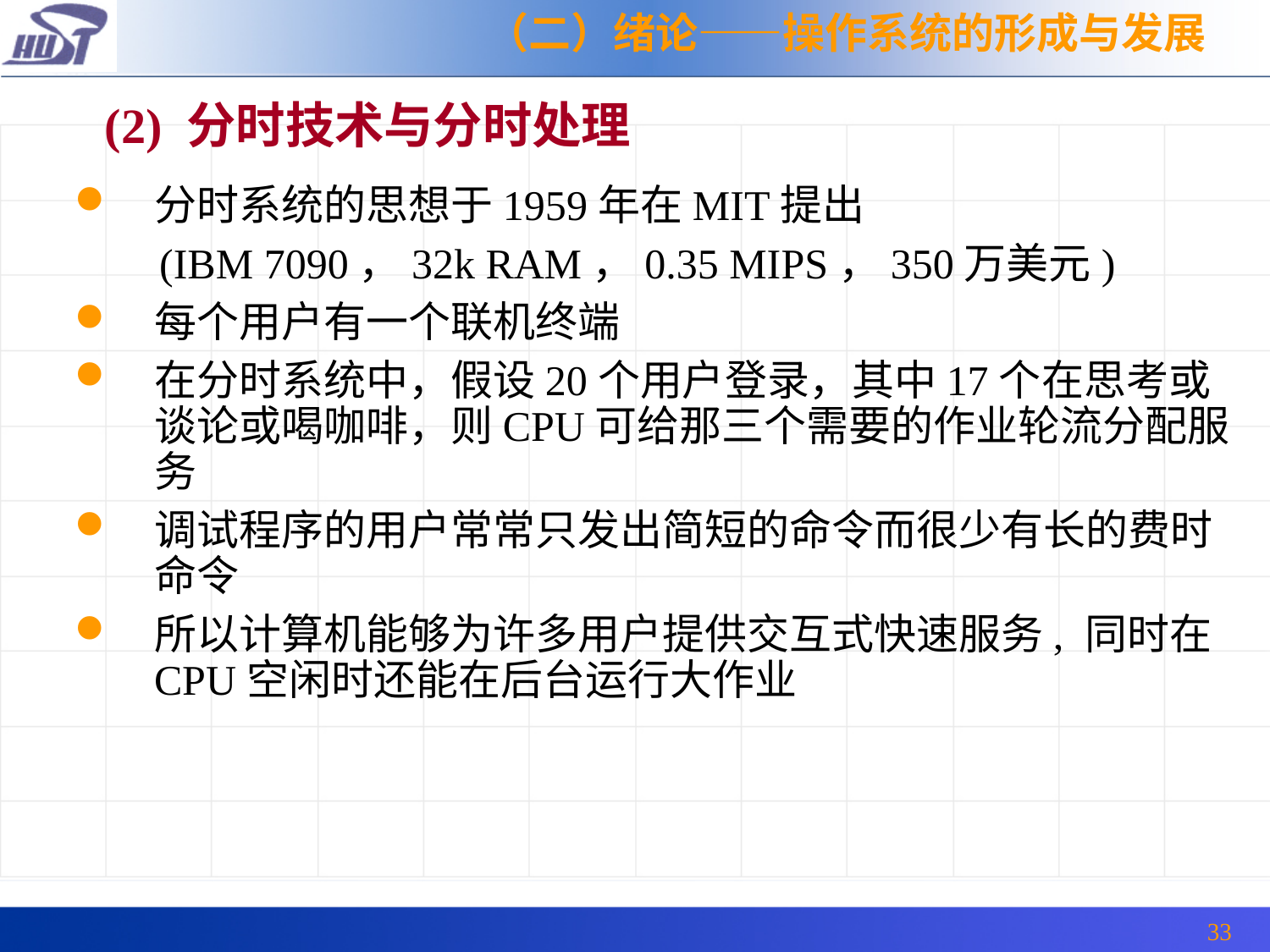

（二）绪论——操作系统的形成与发展
(2) 分时技术与分时处理
分时系统的思想于1959年在MIT提出
        (IBM 7090，32k RAM，0.35 MIPS，350万美元)
每个用户有一个联机终端
在分时系统中，假设20个用户登录，其中17个在思考或谈论或喝咖啡，则CPU可给那三个需要的作业轮流分配服务
调试程序的用户常常只发出简短的命令而很少有长的费时命令
所以计算机能够为许多用户提供交互式快速服务, 同时在CPU空闲时还能在后台运行大作业
33